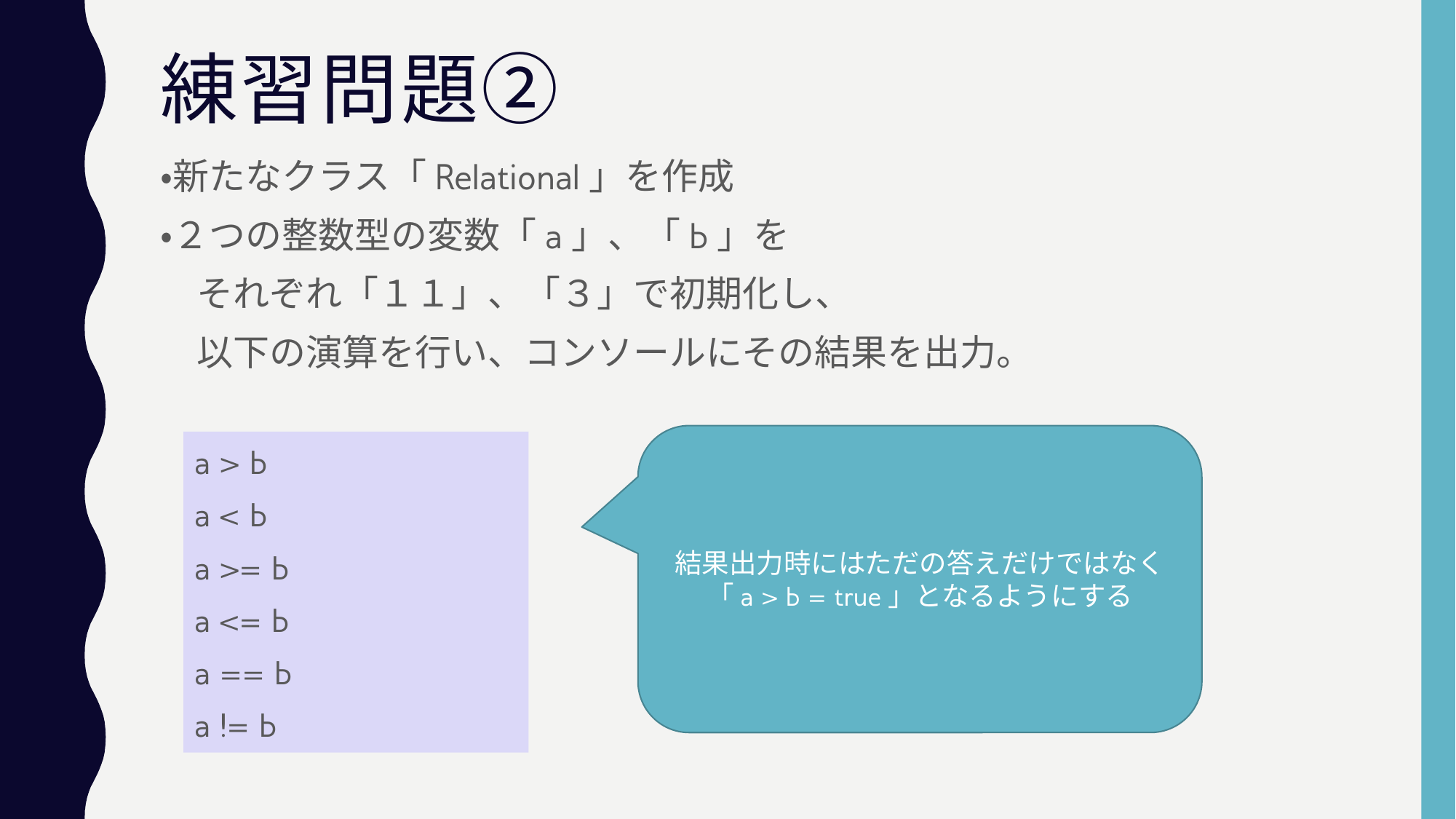

# 練習問題②
・新たなクラス「Relational」を作成
・２つの整数型の変数「a」、「b」を
　それぞれ「１１」、「３」で初期化し、
　以下の演算を行い、コンソールにその結果を出力。

結果出力時にはただの答えだけではなく
「a > b = true」となるようにする
a > b
a < b
a >= b
a <= b
a == b
a != b